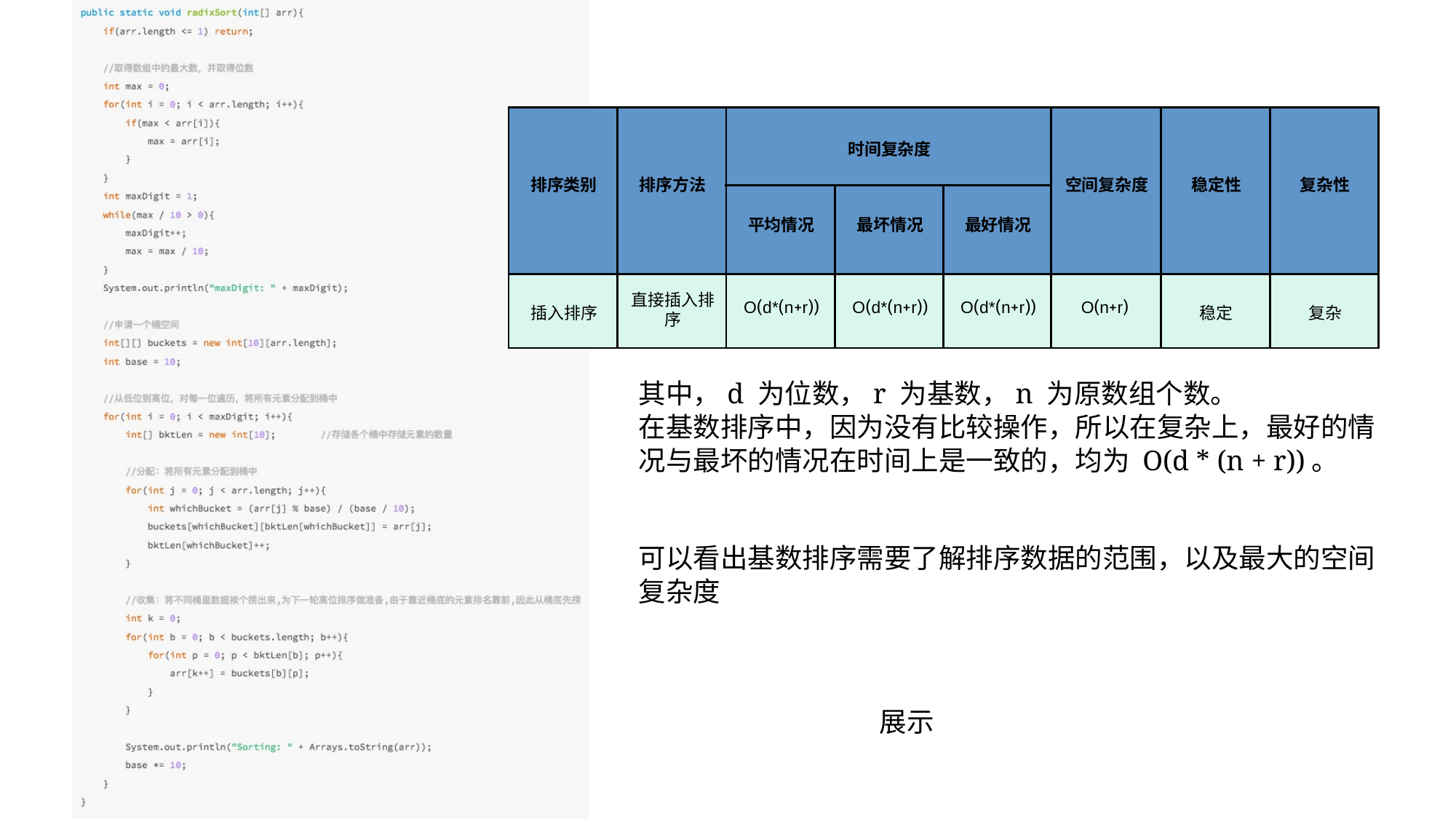

| 排序类别 | 排序方法 | 时间复杂度 |  |  | 空间复杂度 | 稳定性 | 复杂性 |
| --- | --- | --- | --- | --- | --- | --- | --- |
|  |  | 平均情况 | 最坏情况 | 最好情况 |  |  |  |
| 插入排序 | 直接插入排 序 | O(d\*(n+r)) | O(d\*(n+r)) | O(d\*(n+r)) | O(n+r) | 稳定 | 复杂 |
其中，d 为位数，r 为基数，n 为原数组个数。
在基数排序中，因为没有比较操作，所以在复杂上，最好的情 况与最坏的情况在时间上是一致的，均为 O(d * (n + r))。

可以看出基数排序需要了解排序数据的范围，以及最大的空间 复杂度
展示